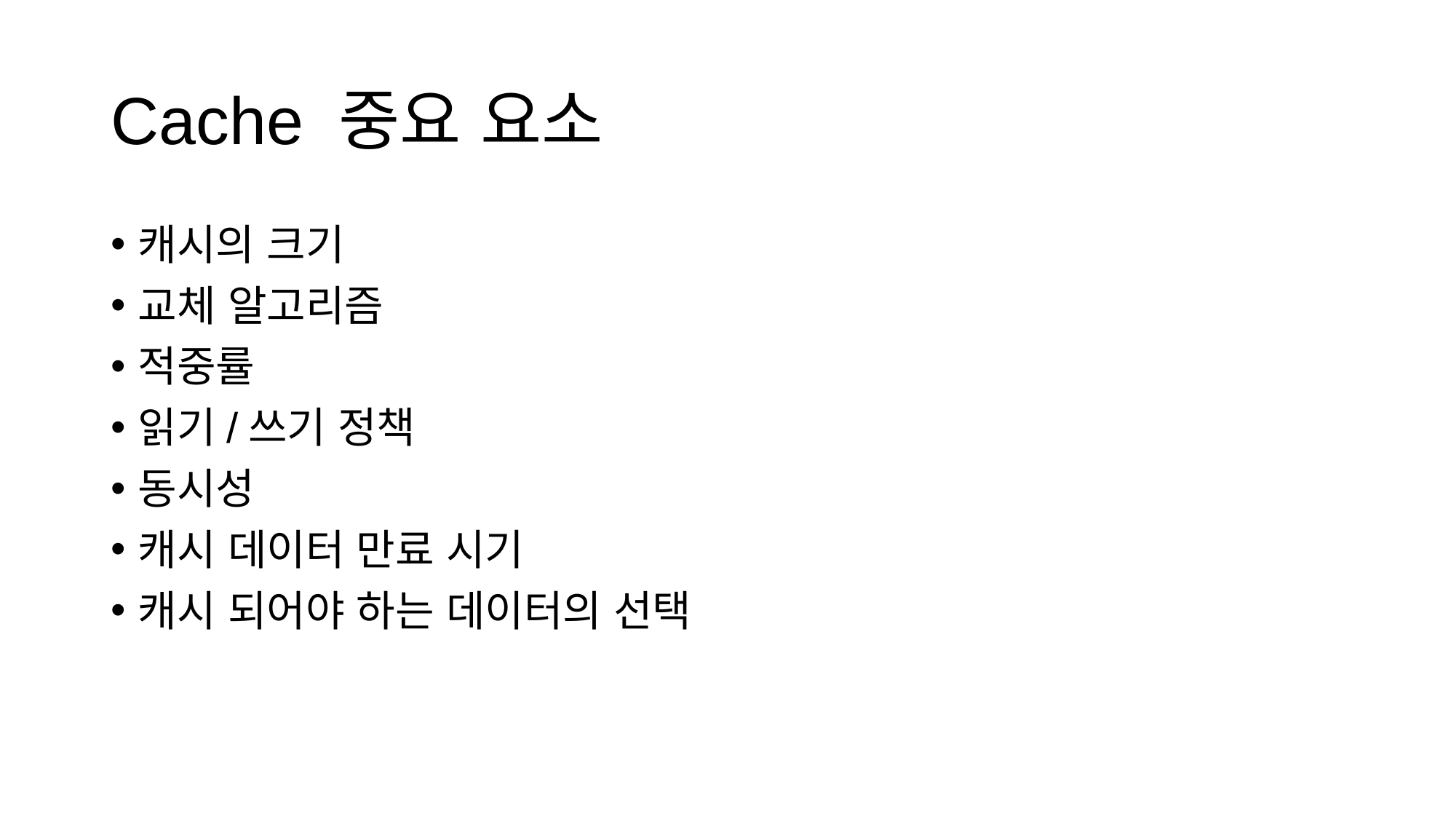

# Cache 중요 요소
캐시의 크기
교체 알고리즘
적중률
읽기/쓰기 정책
동시성
캐시 데이터 만료 시기
캐시 되어야 하는 데이터의 선택